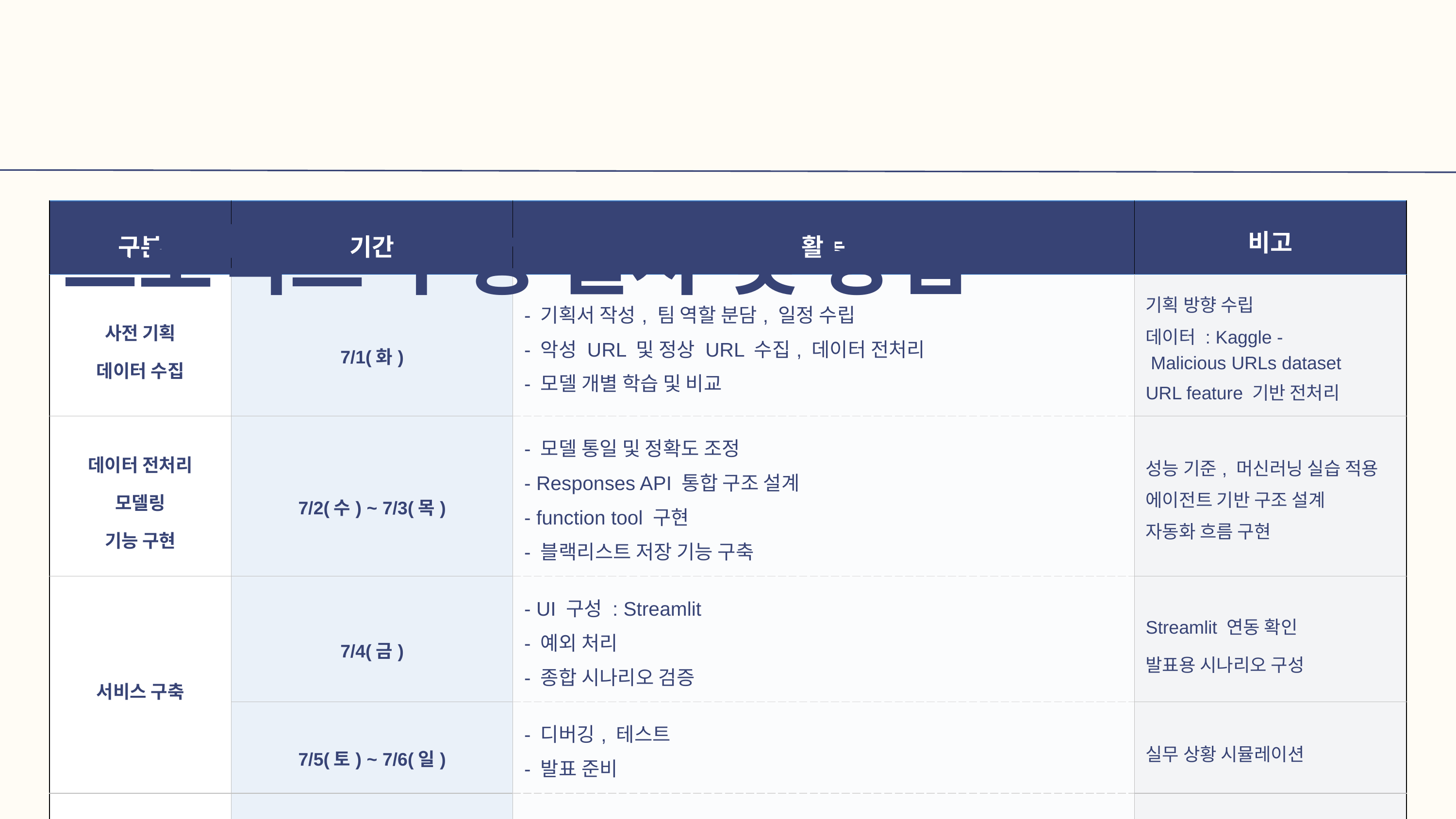

프로젝트 수행 절차 및 방법
| 구분 | 기간 | 활동 | 비고 |
| --- | --- | --- | --- |
| 사전 기획 데이터 수집 | 7/1(화) | - 기획서 작성, 팀 역할 분담, 일정 수립 - 악성 URL 및 정상 URL 수집, 데이터 전처리 - 모델 개별 학습 및 비교 | 기획 방향 수립 데이터 : Kaggle - Malicious URLs dataset URL feature 기반 전처리 |
| 데이터 전처리 모델링 기능 구현 | 7/2(수) ~ 7/3(목) | - 모델 통일 및 정확도 조정 - Responses API 통합 구조 설계 - function tool 구현 - 블랙리스트 저장 기능 구축 | 성능 기준, 머신러닝 실습 적용 에이전트 기반 구조 설계 자동화 흐름 구현 |
| 서비스 구축 | 7/4(금) | - UI 구성 : Streamlit - 예외 처리 - 종합 시나리오 검증 | Streamlit 연동 확인 발표용 시나리오 구성 |
|  | 7/5(토) ~ 7/6(일) | - 디버깅, 테스트 - 발표 준비 | 실무 상황 시뮬레이션 |
| 발표 | 7/7(월) | 발표 | 실시간 챗봇 시연 역할별 구현 내용 소개 |